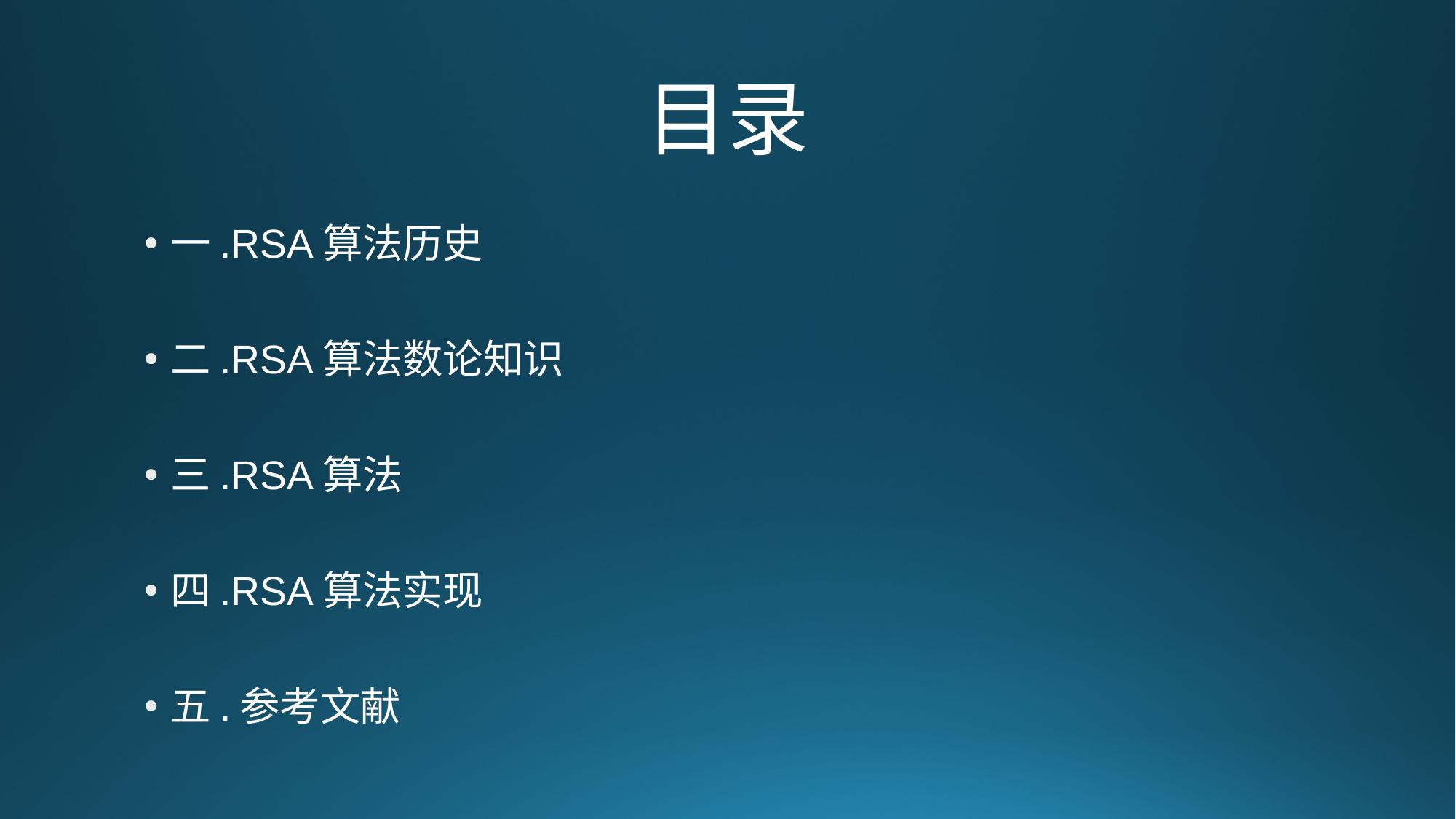

# 目录
一.RSA算法历史

二.RSA算法数论知识

三.RSA算法

四.RSA算法实现

五.参考文献